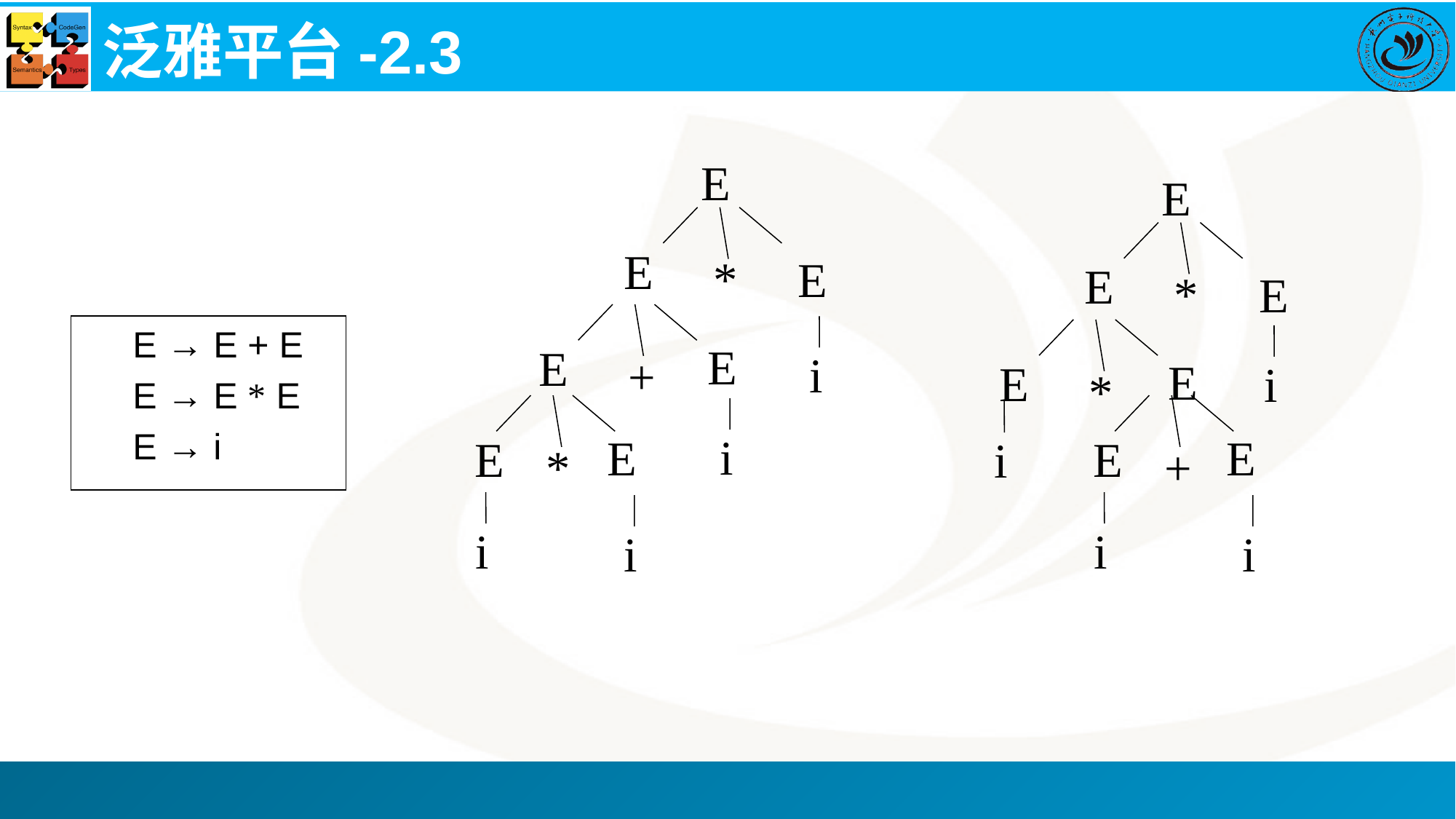

# 泛雅平台-2.3
E
E

E
*
E
E
*
E

     E → E + E
     E → E * E
     E → i

E
E
i
+
E
E
i
*

i
E
E
E
E
i
*
+

i
i
i
i
97